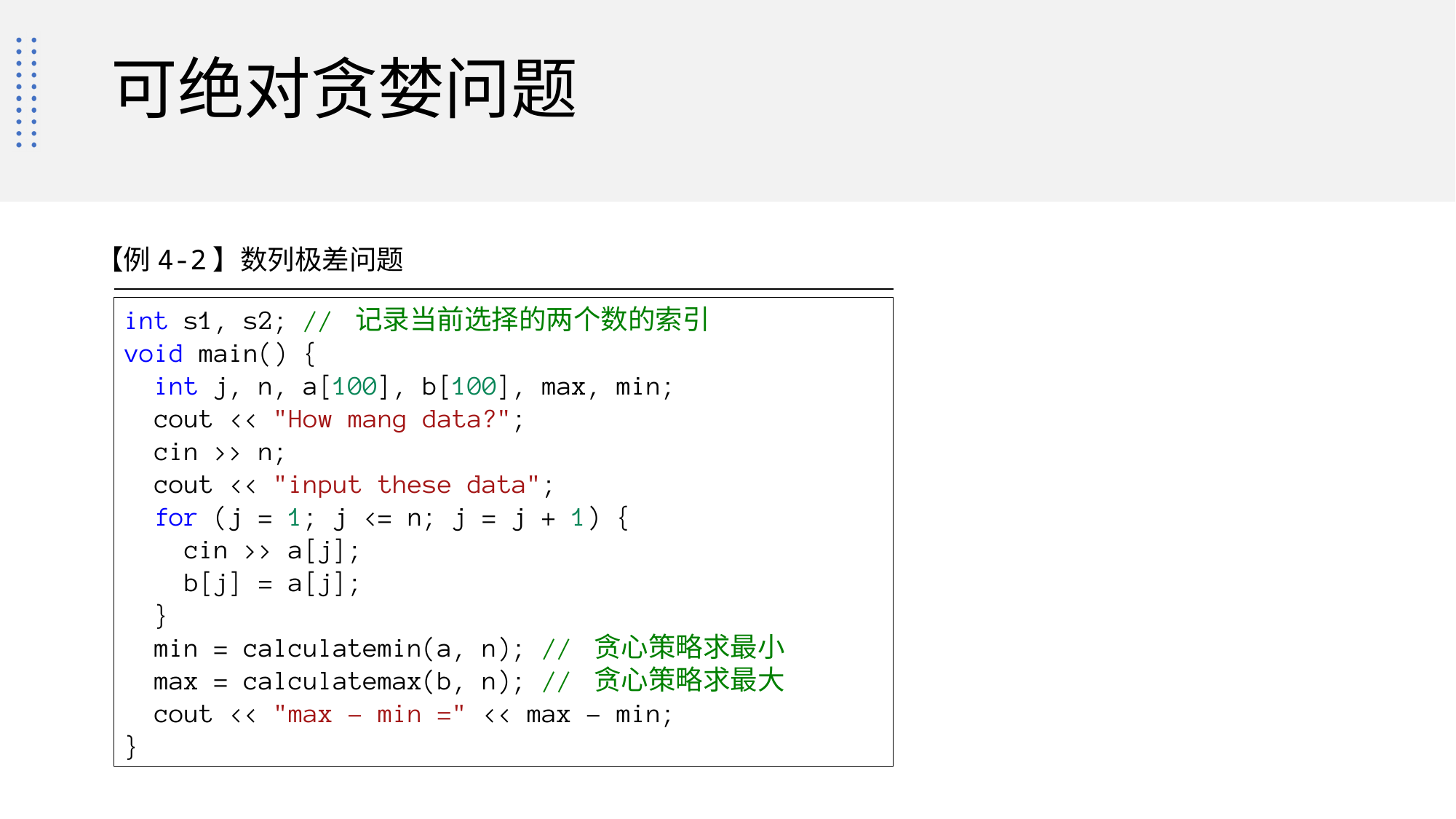

# 可绝对贪婪问题
【例4-2】数列极差问题
int s1, s2; // 记录当前选择的两个数的索引
void main() {
  int j, n, a[100], b[100], max, min;
  cout << "How mang data?";
  cin >> n;
  cout << "input these data";
  for (j = 1; j <= n; j = j + 1) {
    cin >> a[j];
    b[j] = a[j];
  }
  min = calculatemin(a, n); // 贪心策略求最小
  max = calculatemax(b, n); // 贪心策略求最大
  cout << "max - min =" << max - min;
}